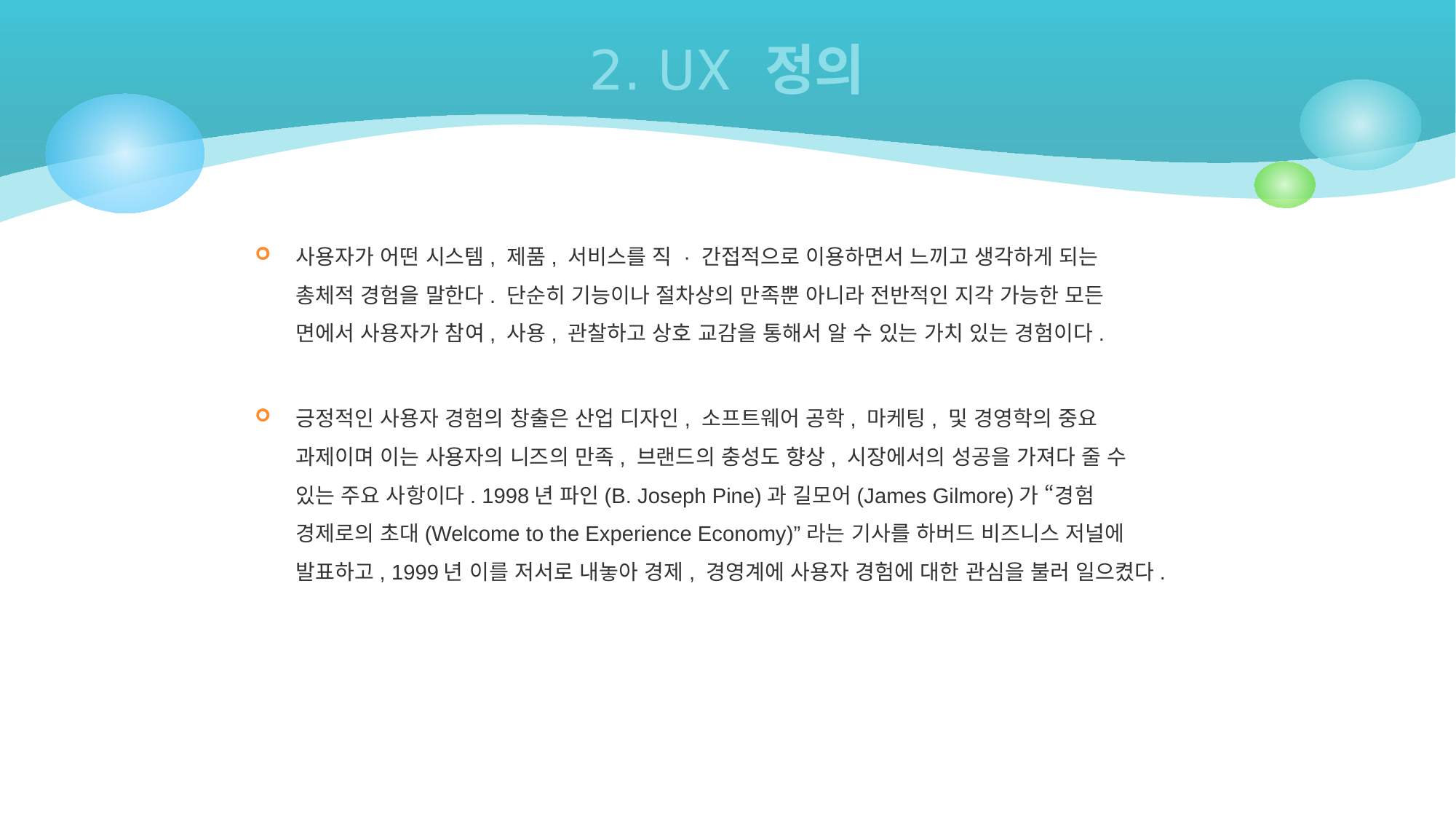

# 2. UX 정의
사용자가 어떤 시스템, 제품, 서비스를 직 · 간접적으로 이용하면서 느끼고 생각하게 되는 총체적 경험을 말한다. 단순히 기능이나 절차상의 만족뿐 아니라 전반적인 지각 가능한 모든 면에서 사용자가 참여, 사용, 관찰하고 상호 교감을 통해서 알 수 있는 가치 있는 경험이다.

긍정적인 사용자 경험의 창출은 산업 디자인, 소프트웨어 공학, 마케팅, 및 경영학의 중요 과제이며 이는 사용자의 니즈의 만족, 브랜드의 충성도 향상, 시장에서의 성공을 가져다 줄 수 있는 주요 사항이다. 1998년 파인(B. Joseph Pine)과 길모어(James Gilmore)가 “경험 경제로의 초대(Welcome to the Experience Economy)”라는 기사를 하버드 비즈니스 저널에 발표하고, 1999년 이를 저서로 내놓아 경제, 경영계에 사용자 경험에 대한 관심을 불러 일으켰다.